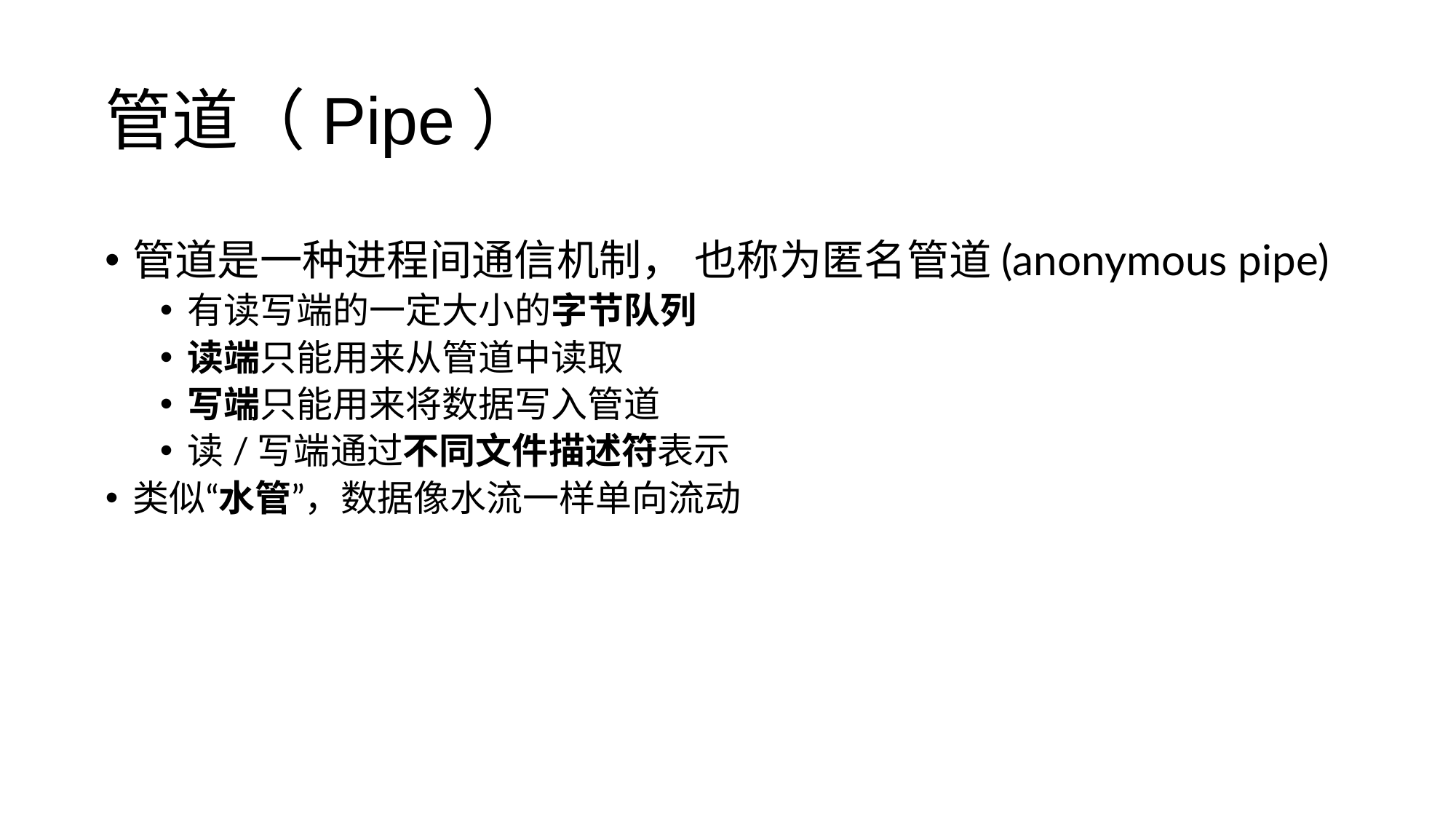

# 管道（Pipe）
管道是一种进程间通信机制， 也称为匿名管道(anonymous pipe)
有读写端的一定大小的字节队列
读端只能用来从管道中读取
写端只能用来将数据写入管道
读/写端通过不同文件描述符表示
类似“水管”，数据像水流一样单向流动